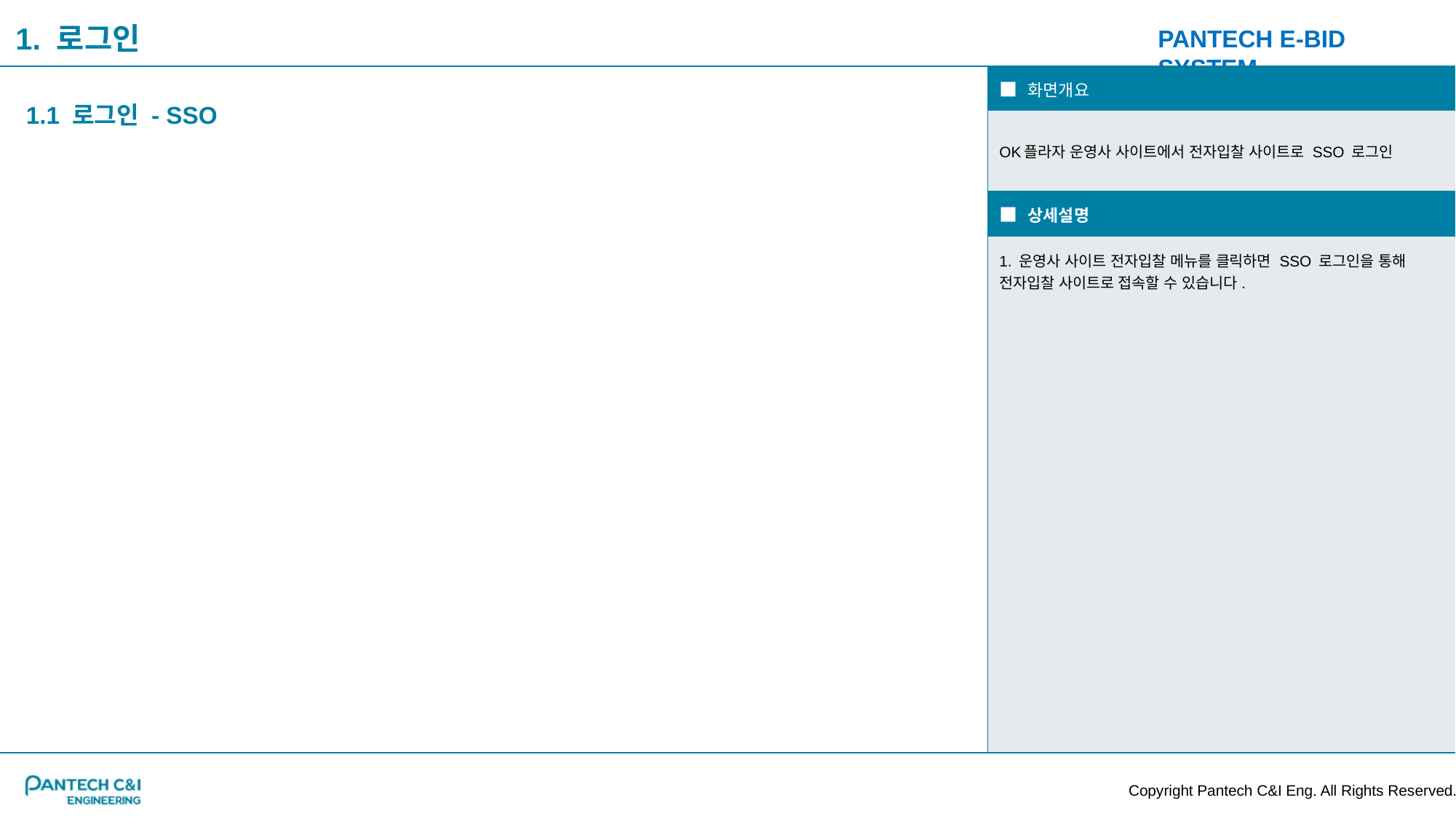

1. 로그인
| ■ 화면개요 |
| --- |
| OK플라자 운영사 사이트에서 전자입찰 사이트로 SSO 로그인 |
| ■ 상세설명 |
| 1. 운영사 사이트 전자입찰 메뉴를 클릭하면 SSO 로그인을 통해 전자입찰 사이트로 접속할 수 있습니다. |
1.1 로그인 - SSO